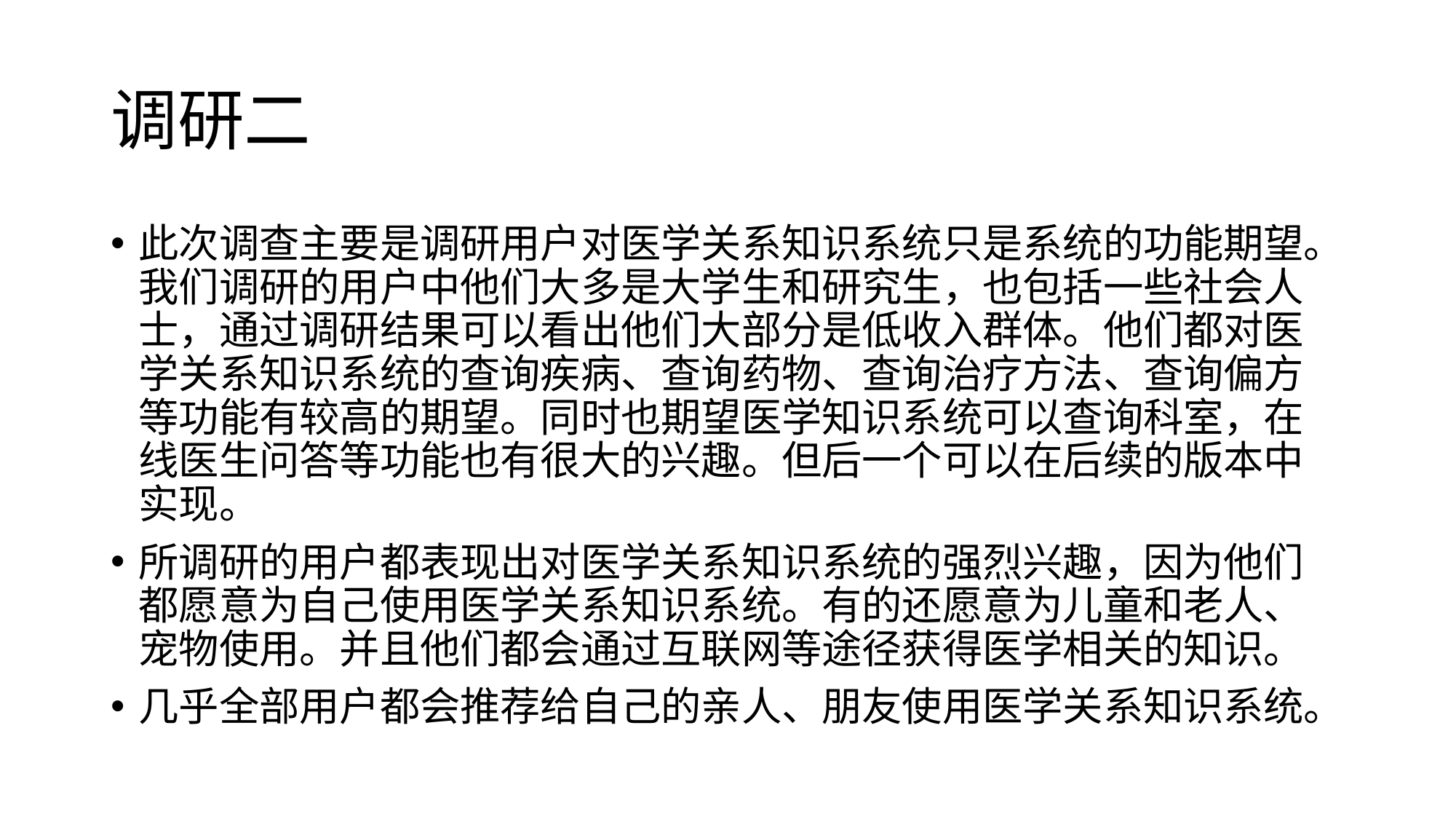

# 调研二
此次调查主要是调研用户对医学关系知识系统只是系统的功能期望。我们调研的用户中他们大多是大学生和研究生，也包括一些社会人士，通过调研结果可以看出他们大部分是低收入群体。他们都对医学关系知识系统的查询疾病、查询药物、查询治疗方法、查询偏方等功能有较高的期望。同时也期望医学知识系统可以查询科室，在线医生问答等功能也有很大的兴趣。但后一个可以在后续的版本中实现。
所调研的用户都表现出对医学关系知识系统的强烈兴趣，因为他们都愿意为自己使用医学关系知识系统。有的还愿意为儿童和老人、宠物使用。并且他们都会通过互联网等途径获得医学相关的知识。
几乎全部用户都会推荐给自己的亲人、朋友使用医学关系知识系统。